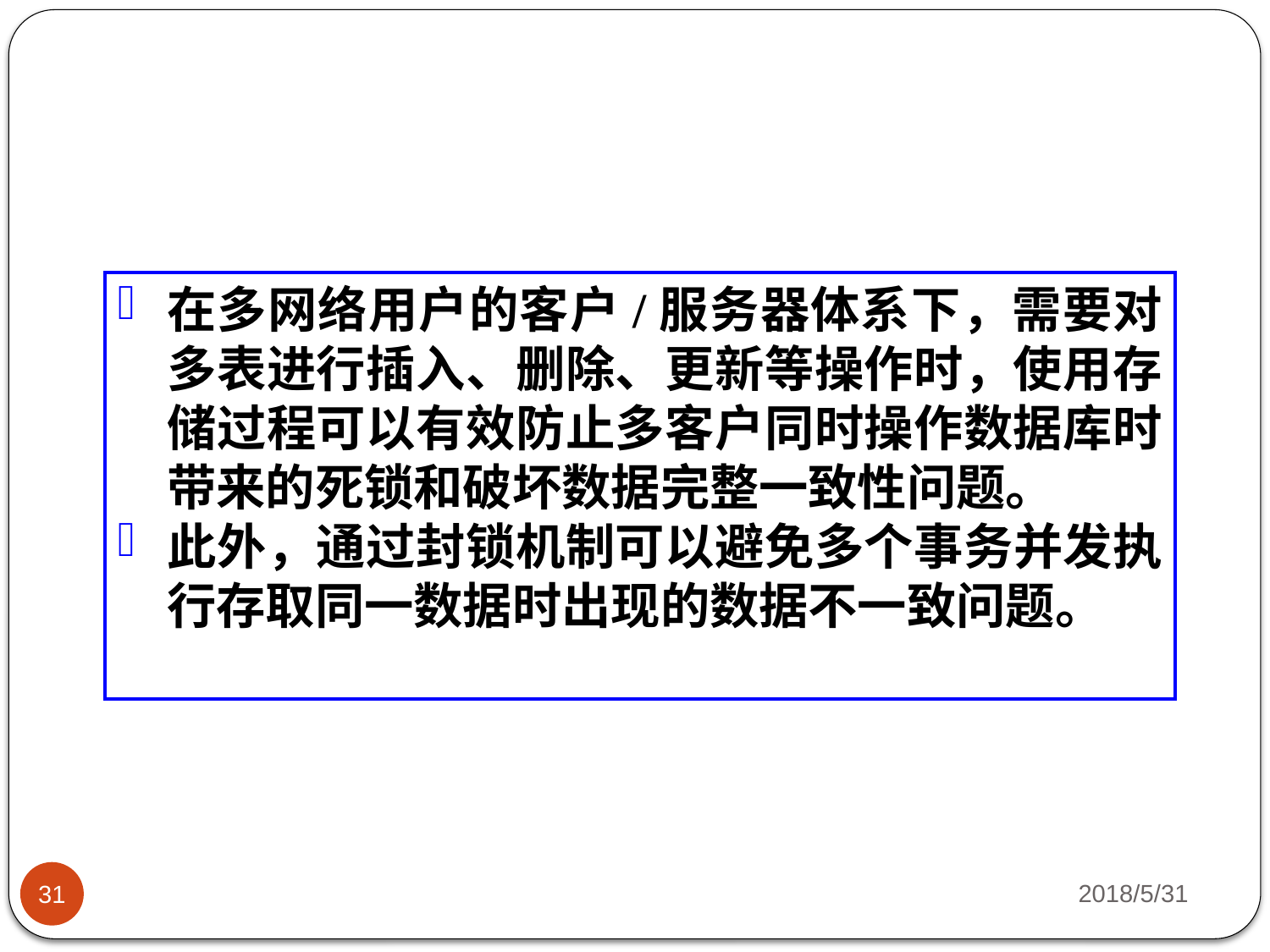

在多网络用户的客户/服务器体系下，需要对多表进行插入、删除、更新等操作时，使用存储过程可以有效防止多客户同时操作数据库时带来的死锁和破坏数据完整一致性问题。
此外，通过封锁机制可以避免多个事务并发执行存取同一数据时出现的数据不一致问题。

2018/5/31
31